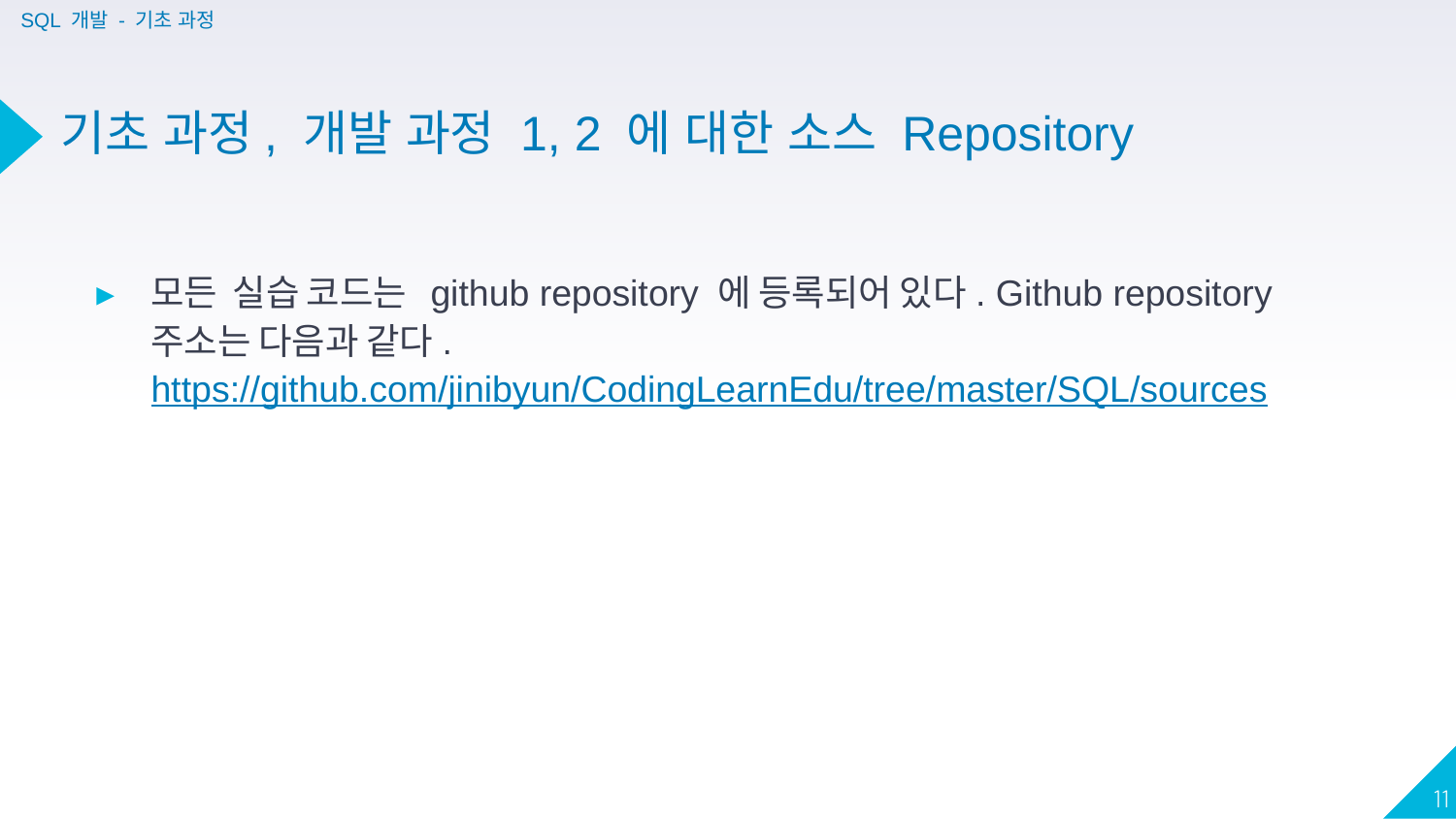

SQL 개발 - 기초 과정
# 기초 과정, 개발 과정 1, 2 에 대한 소스 Repository
모든  실습 코드는  github repository 에 등록되어 있다. Github repository 주소는 다음과 같다. https://github.com/jinibyun/CodingLearnEdu/tree/master/SQL/sources

11